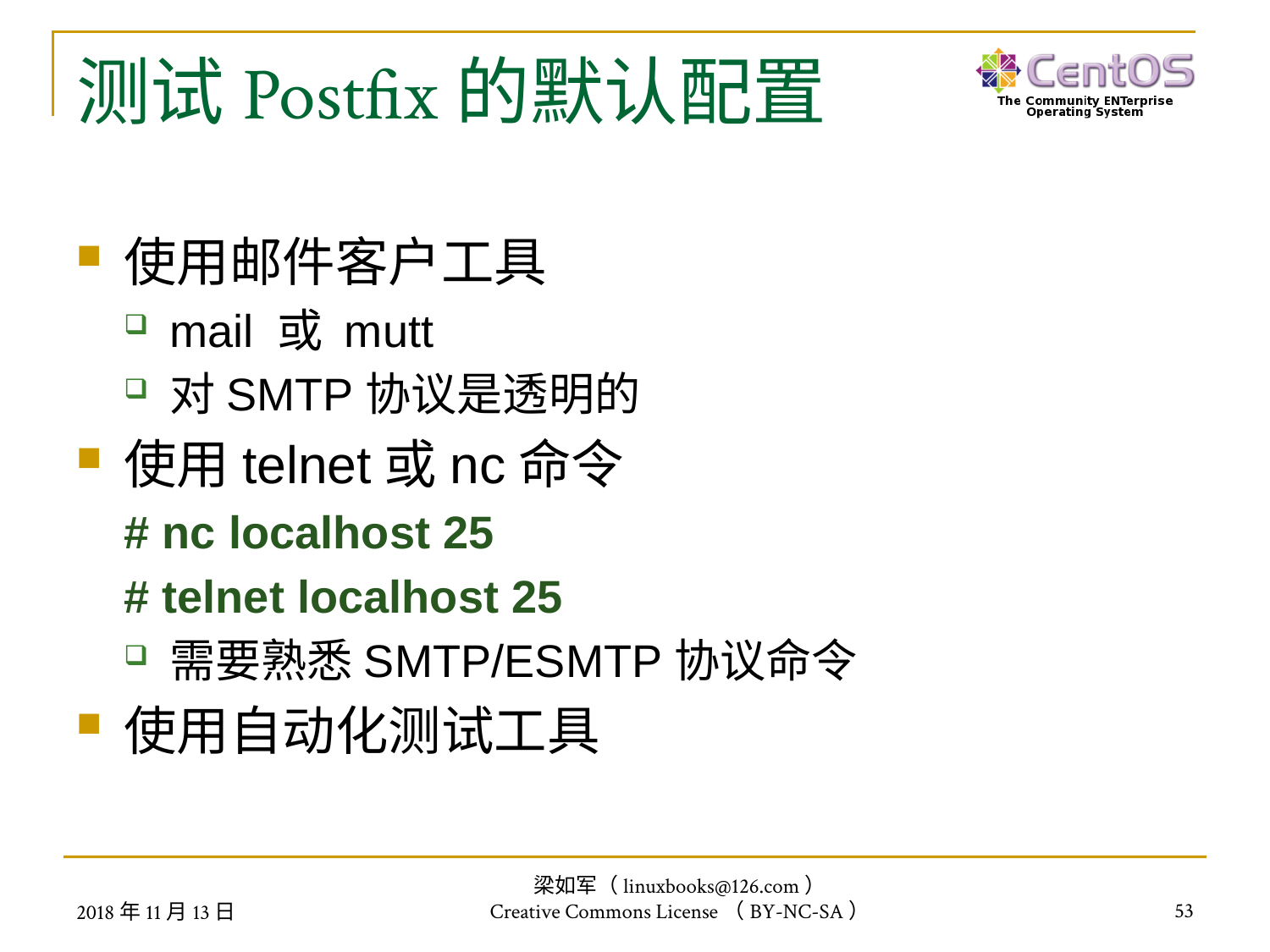

# 测试Postfix的默认配置
使用邮件客户工具
mail 或 mutt
对SMTP协议是透明的
使用telnet或nc命令
# nc localhost 25
# telnet localhost 25
需要熟悉SMTP/ESMTP协议命令
使用自动化测试工具
梁如军（linuxbooks@126.com）
Creative Commons License（BY-NC-SA）
2018年11月13日
53